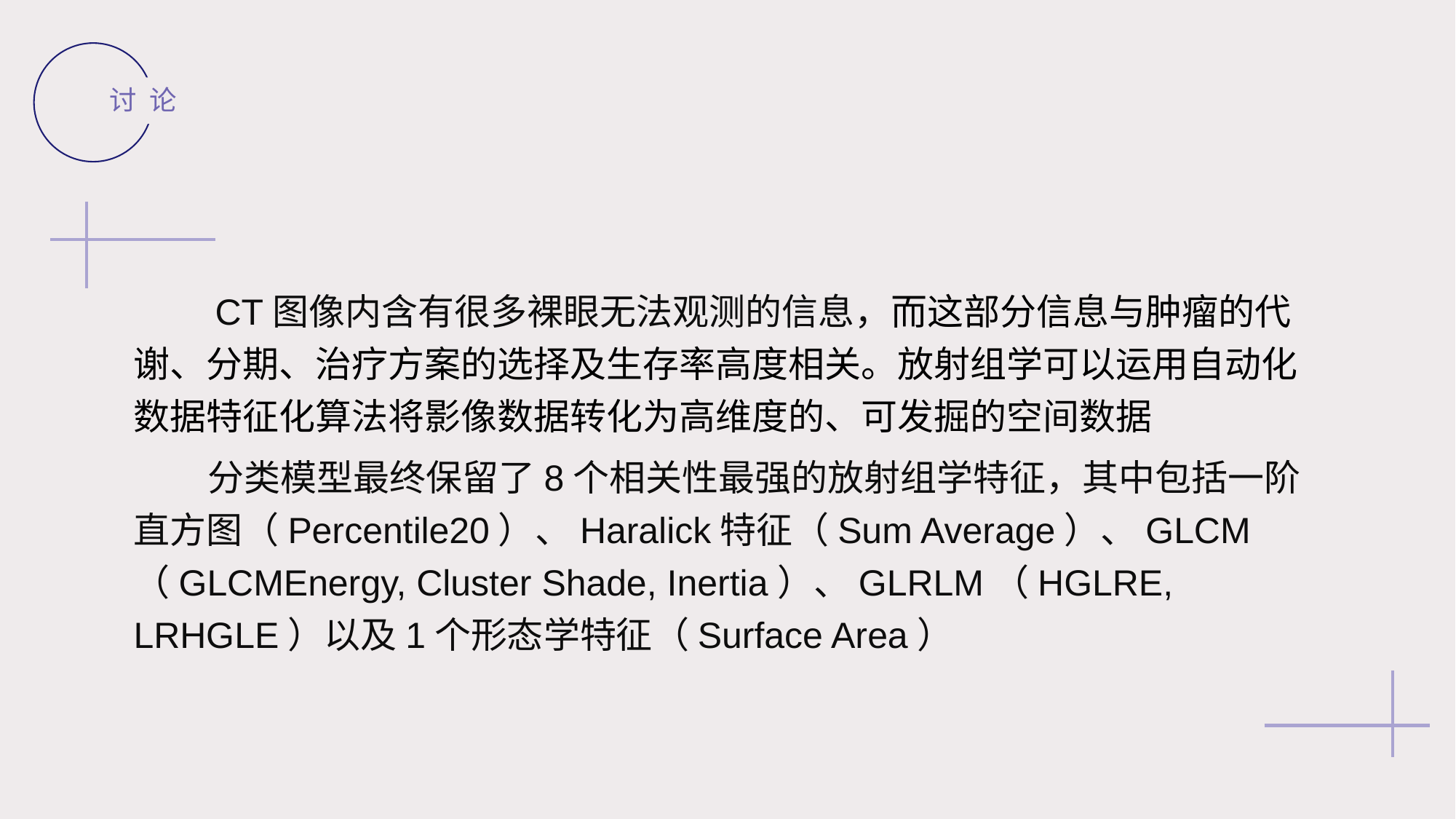

讨  论
        CT图像内含有很多裸眼无法观测的信息，而这部分信息与肿瘤的代谢、分期、治疗方案的选择及生存率高度相关。放射组学可以运用自动化数据特征化算法将影像数据转化为高维度的、可发掘的空间数据
        分类模型最终保留了8个相关性最强的放射组学特征，其中包括一阶直方图（Percentile20）、Haralick特征（Sum Average）、GLCM（GLCMEnergy, Cluster Shade, Inertia）、GLRLM（HGLRE, LRHGLE）以及1个形态学特征（Surface Area）